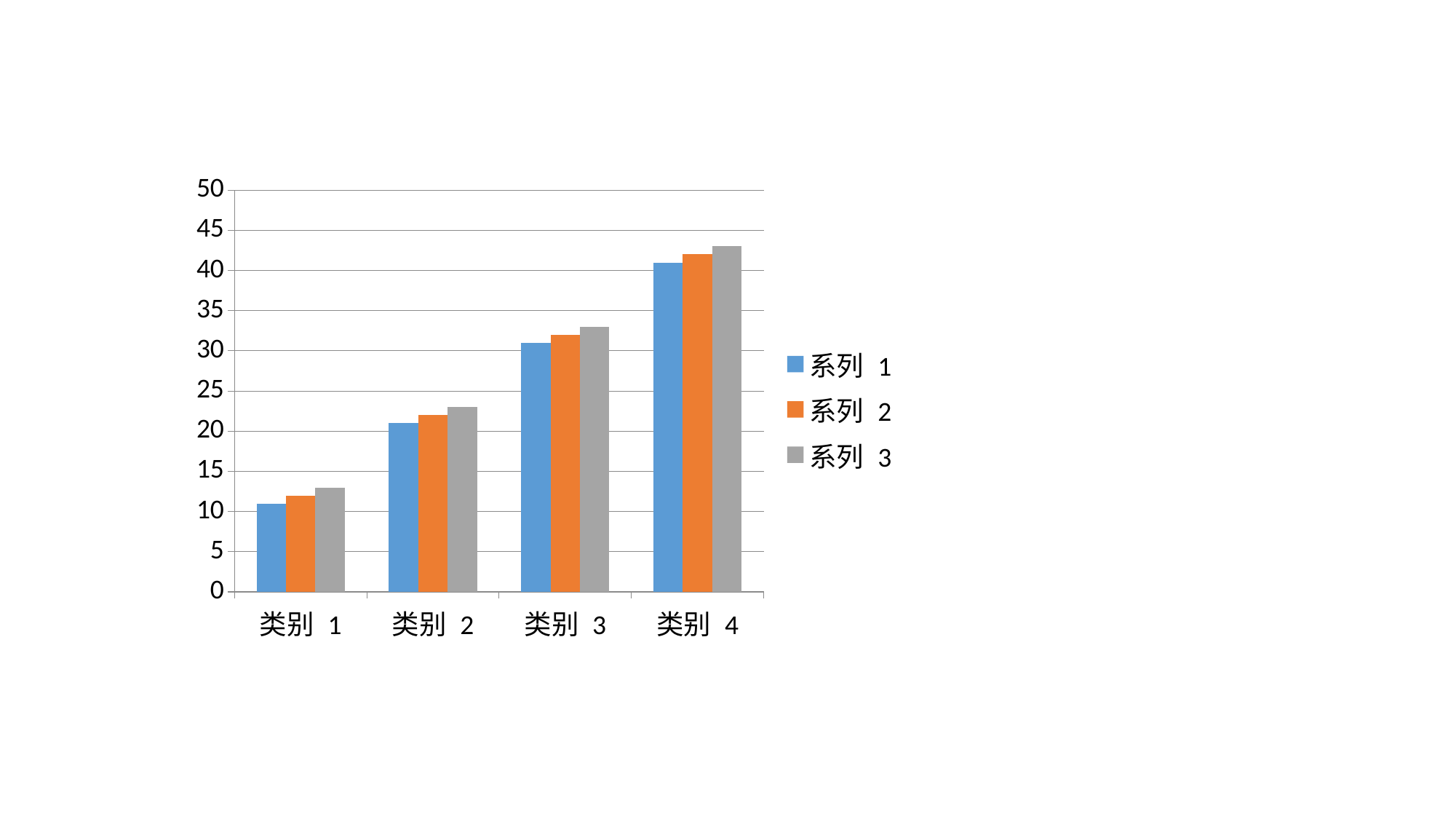

### Chart

| Category | 系列 1 | 系列 2 | 系列 3 |
|---|---|---|---|
| 类别 1 | 11.0 | 12.0 | 13.0 |
| 类别 2 | 21.0 | 22.0 | 23.0 |
| 类别 3 | 31.0 | 32.0 | 33.0 |
| 类别 4 | 41.0 | 42.0 | 43.0 |